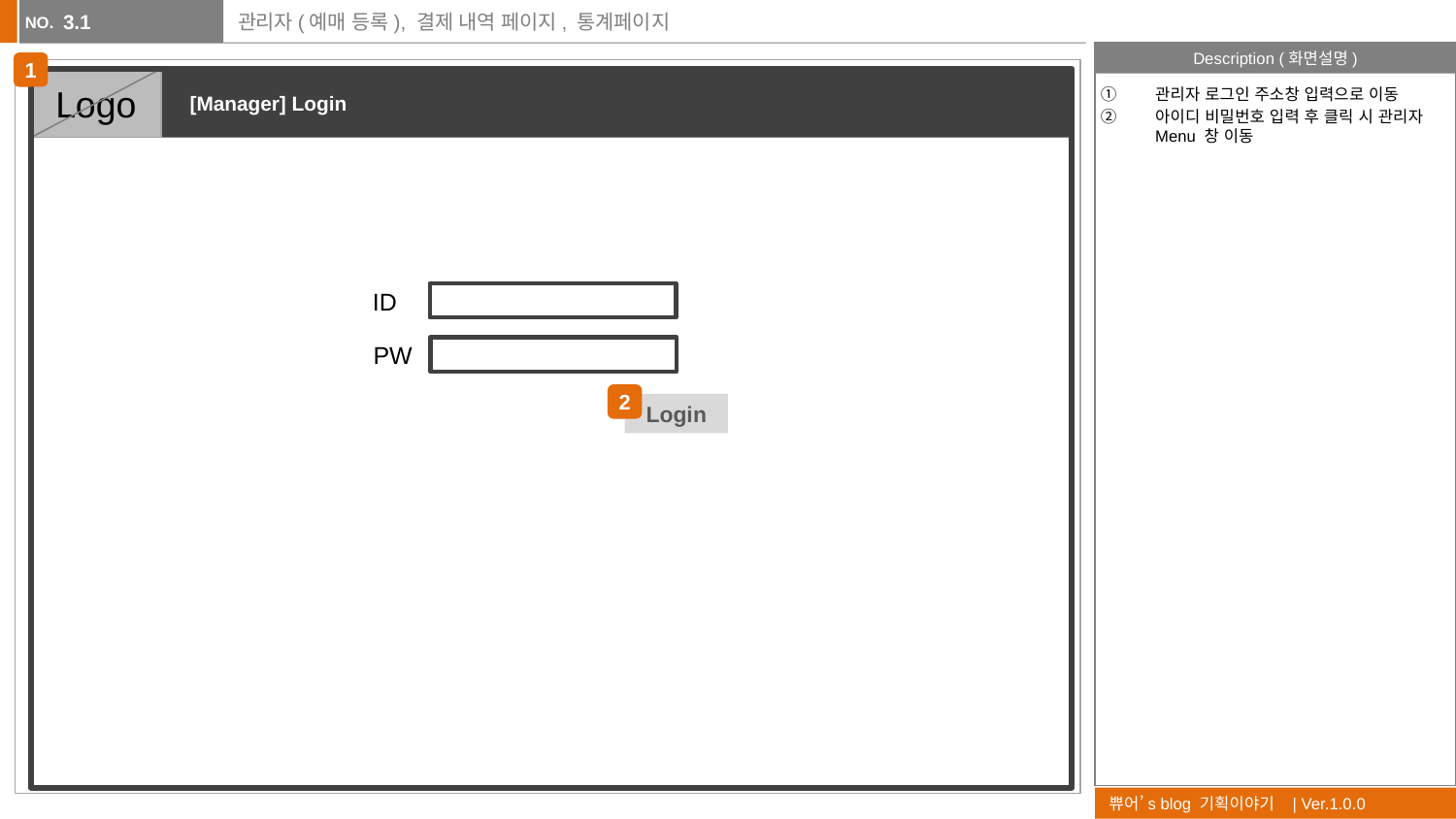

3.1
# 관리자(예매 등록), 결제 내역 페이지, 통계페이지
1

Logo

관리자 로그인 주소창 입력으로 이동
아이디 비밀번호 입력 후 클릭 시 관리자Menu 창 이동
[Manager] Login
ID

PW

2
Login